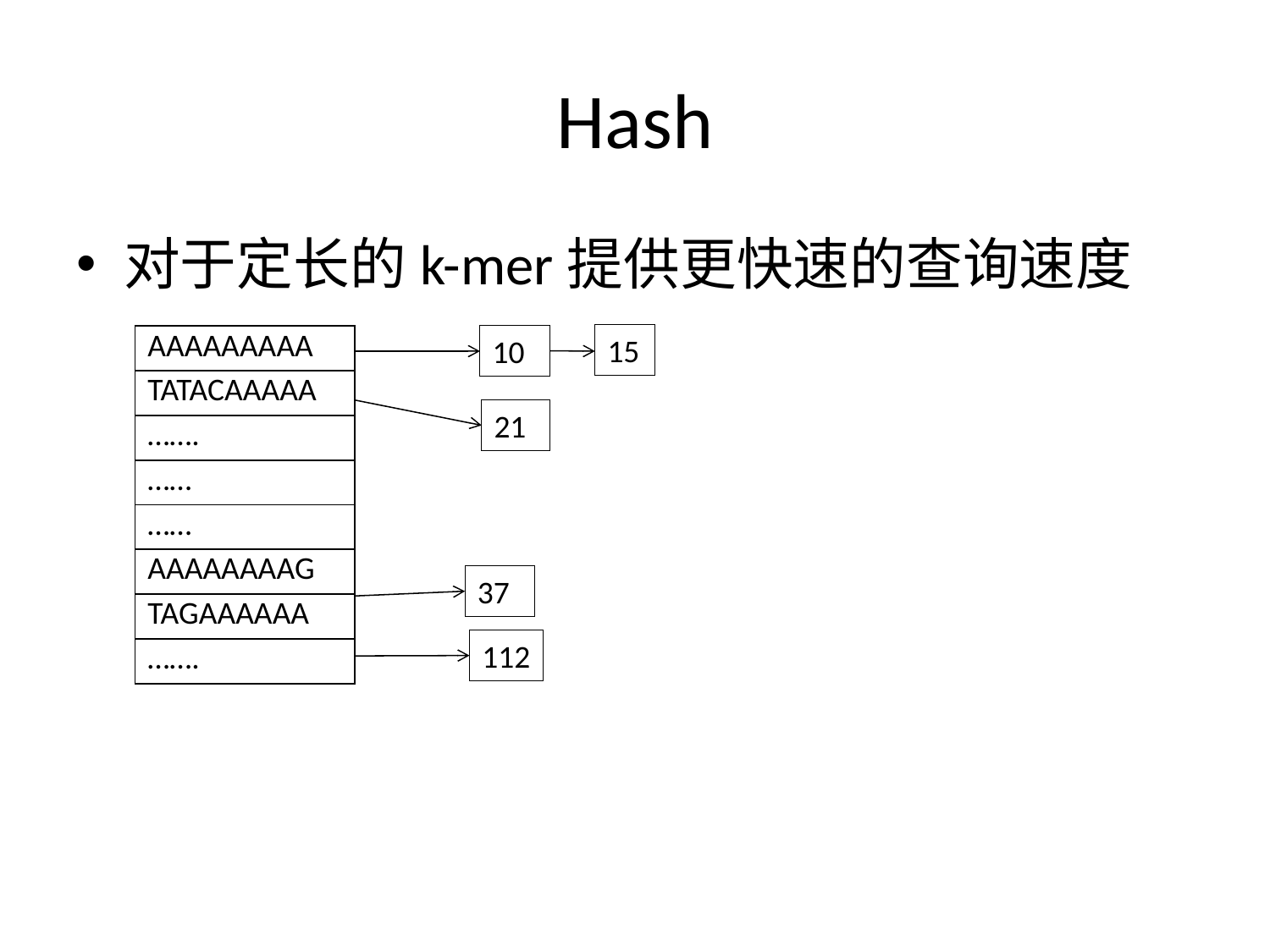

# Hash
对于定长的k-mer提供更快速的查询速度

15
10
| AAAAAAAAA |
| --- |
| TATACAAAAA |
| ……. |
| …… |
| …… |
| AAAAAAAAG |
| TAGAAAAAA |
| ……. |
21
37
112